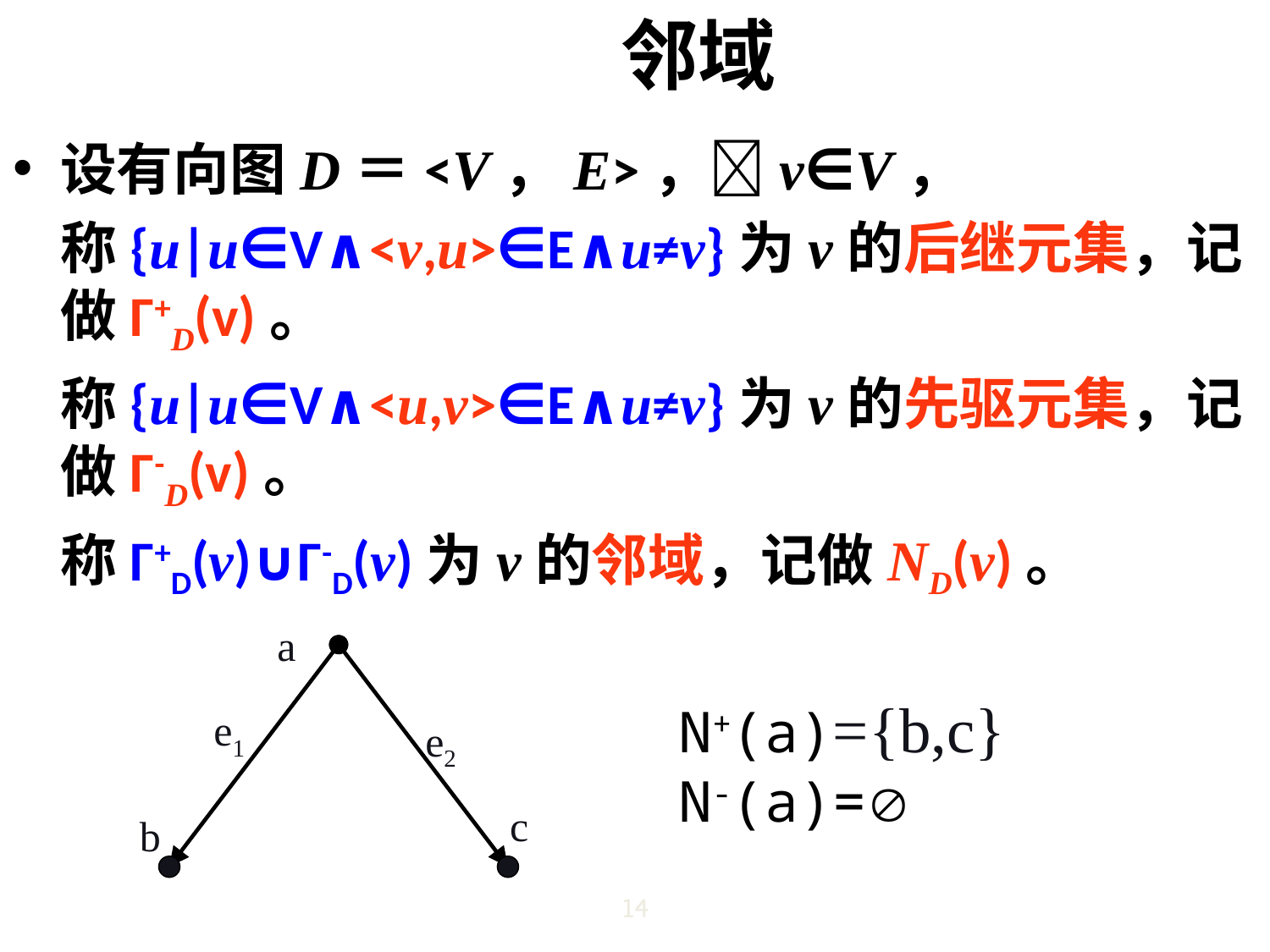

# 邻域
设有向图D＝<V，E>，∀v∈V，
	称{u|u∈V∧<v,u>∈E∧u≠v}为v的后继元集，记做Г+D(v)。
	称{u|u∈V∧<u,v>∈E∧u≠v}为v的先驱元集，记做Г-D(v)。
	称Г+D(v)∪Г-D(v)为v的邻域，记做ND(v)。
a

N+(a)={b,c}
N-(a)=∅
e1
e2
c
b

14